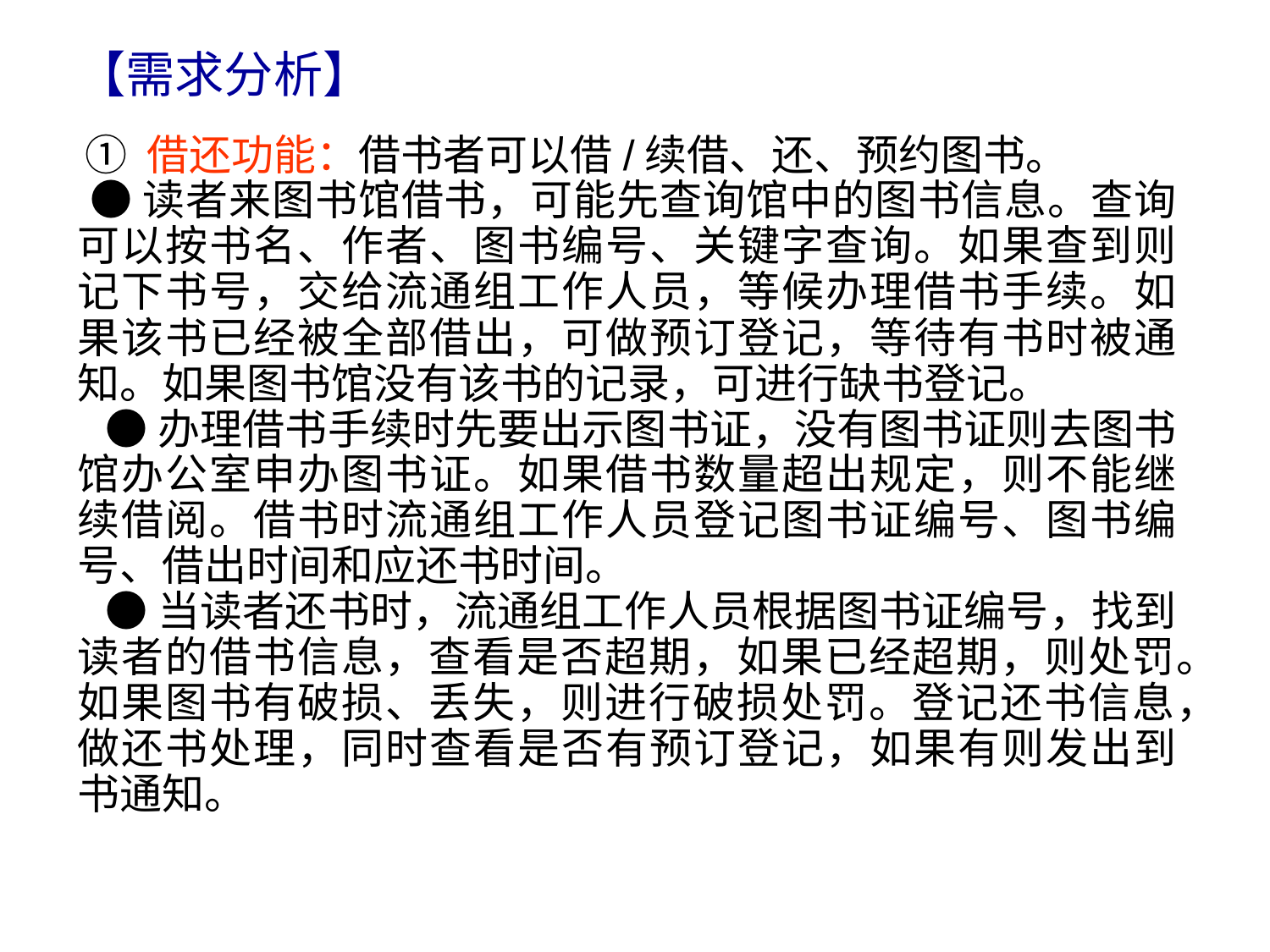

【需求分析】
     ① 借还功能：借书者可以借/续借、还、预约图书。
     ●读者来图书馆借书，可能先查询馆中的图书信息。查询可以按书名、作者、图书编号、关键字查询。如果查到则记下书号，交给流通组工作人员，等候办理借书手续。如果该书已经被全部借出，可做预订登记，等待有书时被通知。如果图书馆没有该书的记录，可进行缺书登记。
       ●办理借书手续时先要出示图书证，没有图书证则去图书馆办公室申办图书证。如果借书数量超出规定，则不能继续借阅。借书时流通组工作人员登记图书证编号、图书编号、借出时间和应还书时间。
       ●当读者还书时，流通组工作人员根据图书证编号，找到读者的借书信息，查看是否超期，如果已经超期，则处罚。如果图书有破损、丢失，则进行破损处罚。登记还书信息，做还书处理，同时查看是否有预订登记，如果有则发出到书通知。